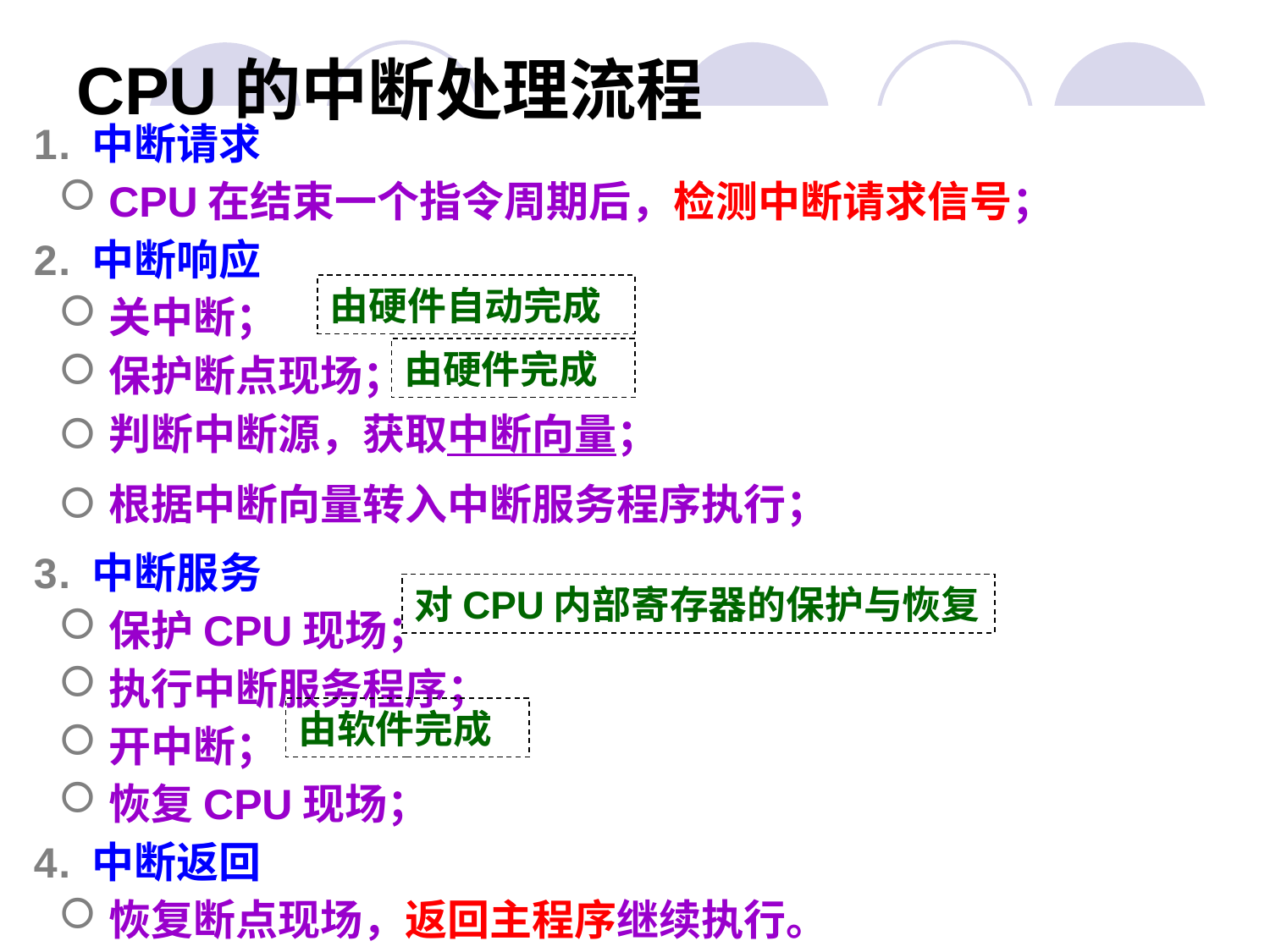

# CPU的中断处理流程
 中断请求
CPU在结束一个指令周期后，检测中断请求信号；
 中断响应
关中断；
保护断点现场；
判断中断源，获取中断向量；
根据中断向量转入中断服务程序执行；
 中断服务
保护CPU现场；
执行中断服务程序；
开中断；
恢复CPU现场；
 中断返回
恢复断点现场，返回主程序继续执行。
由硬件自动完成
由硬件完成
对CPU内部寄存器的保护与恢复
由软件完成
2022年5月30日星期一
19